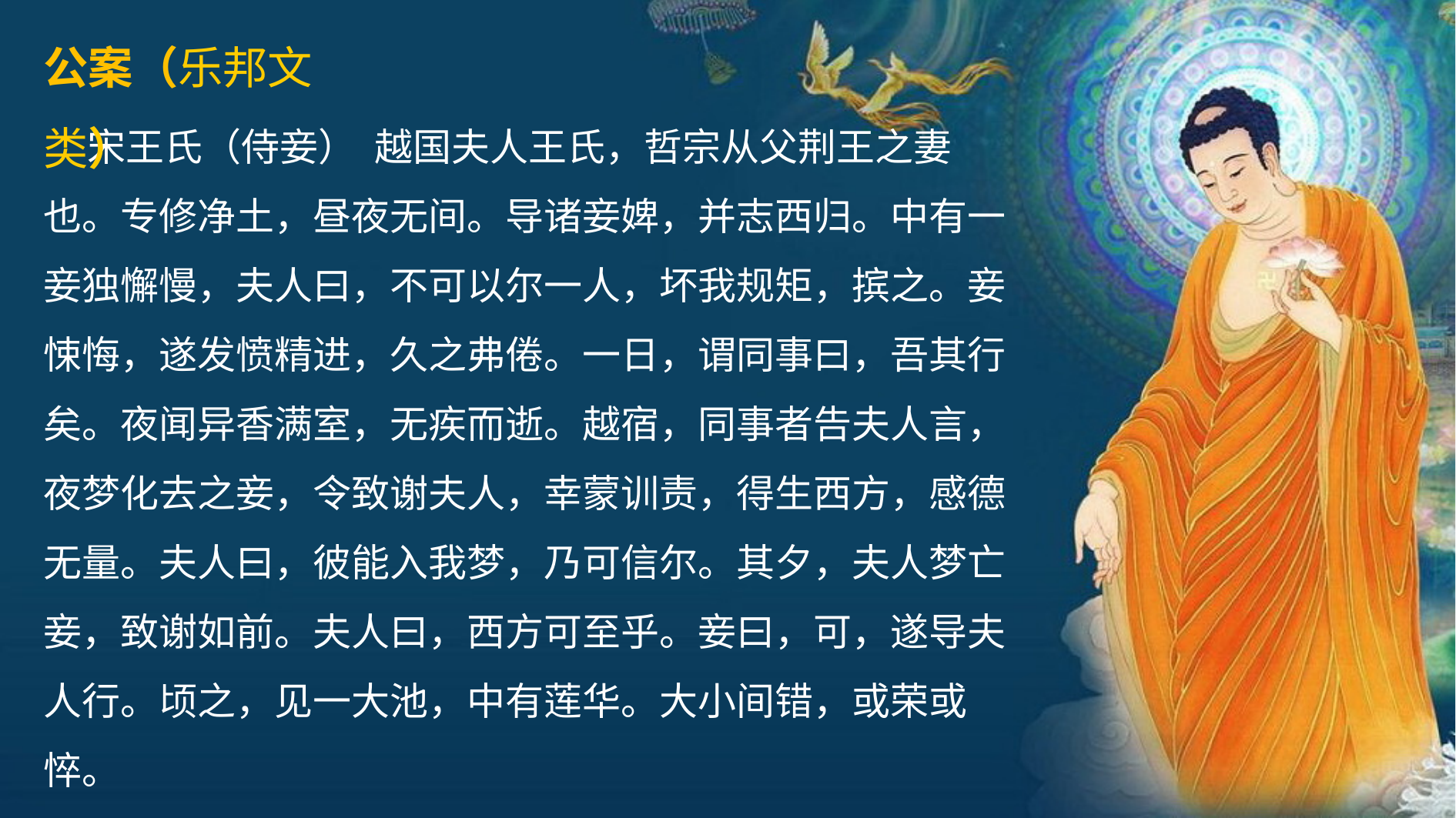

公案（乐邦文类）
    宋王氏（侍妾）  越国夫人王氏，哲宗从父荆王之妻也。专修净土，昼夜无间。导诸妾婢，并志西归。中有一妾独懈慢，夫人曰，不可以尔一人，坏我规矩，摈之。妾悚悔，遂发愤精进，久之弗倦。一日，谓同事曰，吾其行矣。夜闻异香满室，无疾而逝。越宿，同事者告夫人言，夜梦化去之妾，令致谢夫人，幸蒙训责，得生西方，感德无量。夫人曰，彼能入我梦，乃可信尔。其夕，夫人梦亡妾，致谢如前。夫人曰，西方可至乎。妾曰，可，遂导夫人行。顷之，见一大池，中有莲华。大小间错，或荣或悴。